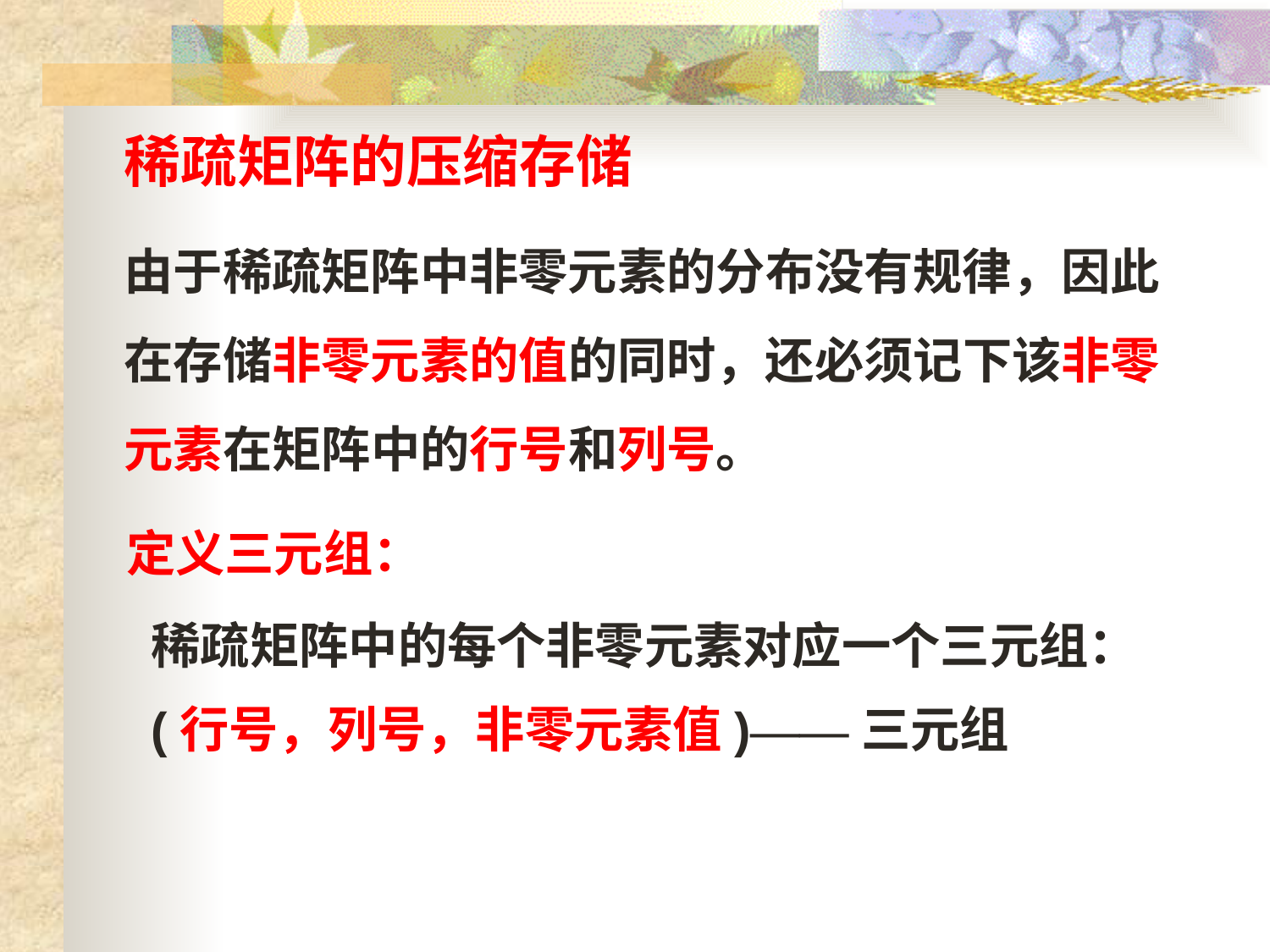

稀疏矩阵的压缩存储
由于稀疏矩阵中非零元素的分布没有规律，因此在存储非零元素的值的同时，还必须记下该非零元素在矩阵中的行号和列号。
定义三元组：
稀疏矩阵中的每个非零元素对应一个三元组：
(行号，列号，非零元素值)——三元组